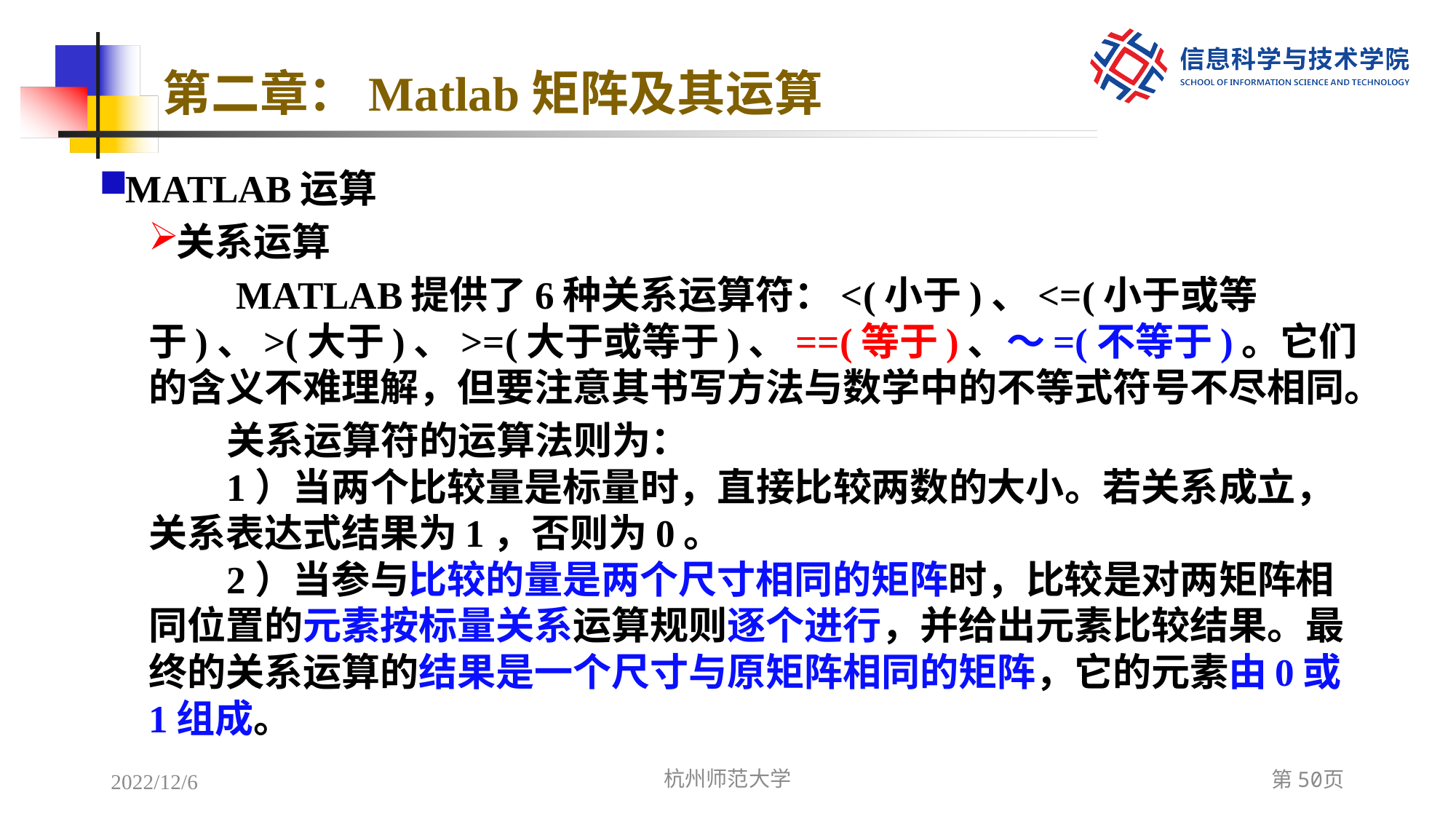

# 第二章：Matlab矩阵及其运算
MATLAB运算
关系运算
 MATLAB提供了6种关系运算符：<(小于)、<=(小于或等于)、>(大于)、>=(大于或等于)、==(等于)、～=(不等于)。它们的含义不难理解，但要注意其书写方法与数学中的不等式符号不尽相同。
关系运算符的运算法则为：
        1）当两个比较量是标量时，直接比较两数的大小。若关系成立，关系表达式结果为1，否则为0。
        2）当参与比较的量是两个尺寸相同的矩阵时，比较是对两矩阵相同位置的元素按标量关系运算规则逐个进行，并给出元素比较结果。最终的关系运算的结果是一个尺寸与原矩阵相同的矩阵，它的元素由0或1组成。
2022/12/6
杭州师范大学
第50页